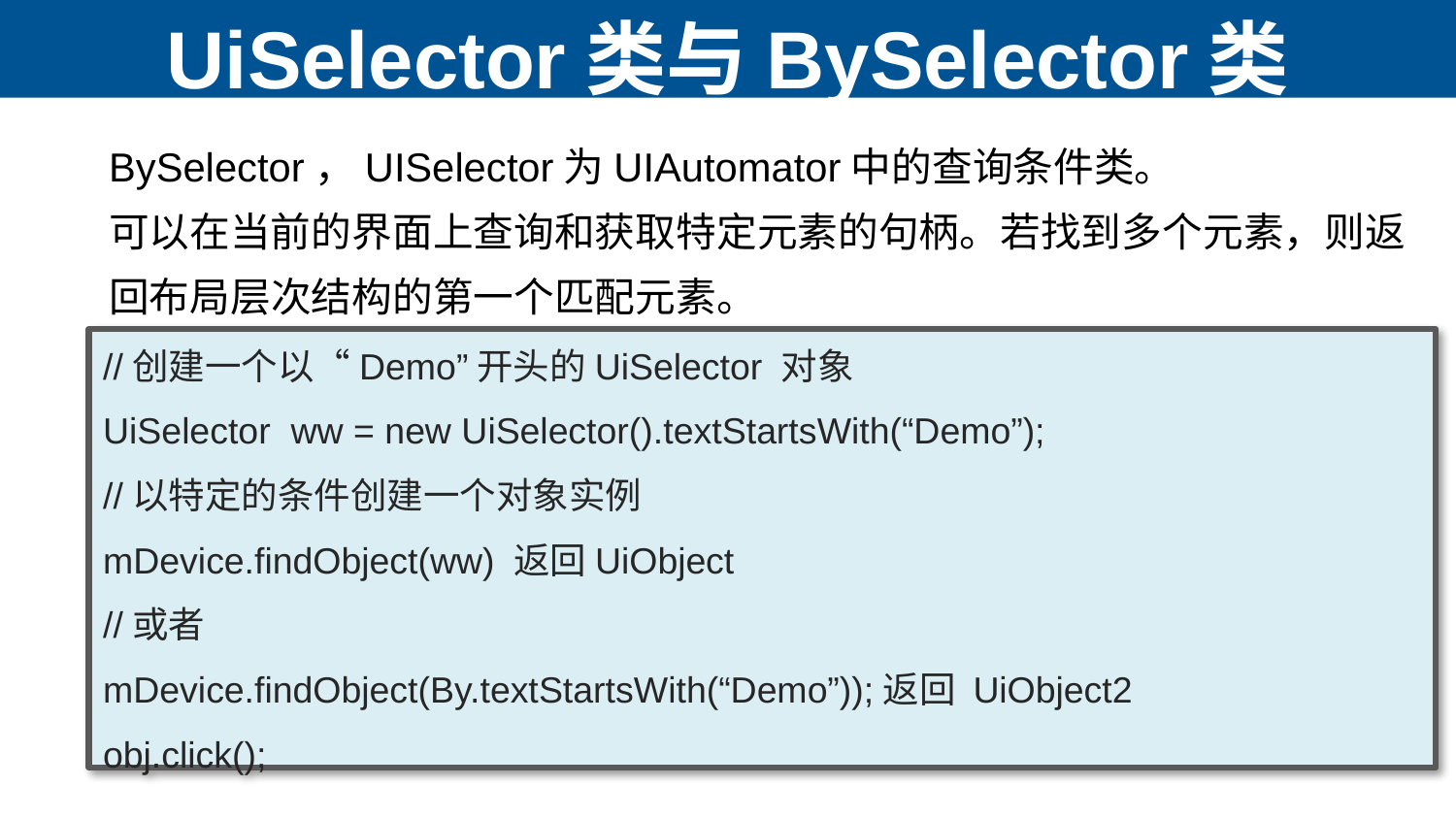

# UiSelector类与BySelector类
BySelector，UISelector为UIAutomator中的查询条件类。
可以在当前的界面上查询和获取特定元素的句柄。若找到多个元素，则返回布局层次结构的第一个匹配元素。

//创建一个以“Demo”开头的UiSelector 对象
UiSelector  ww = new UiSelector().textStartsWith(“Demo”);
//以特定的条件创建一个对象实例
mDevice.findObject(ww) 返回UiObject
//或者
mDevice.findObject(By.textStartsWith(“Demo”));返回 UiObject2
obj.click();